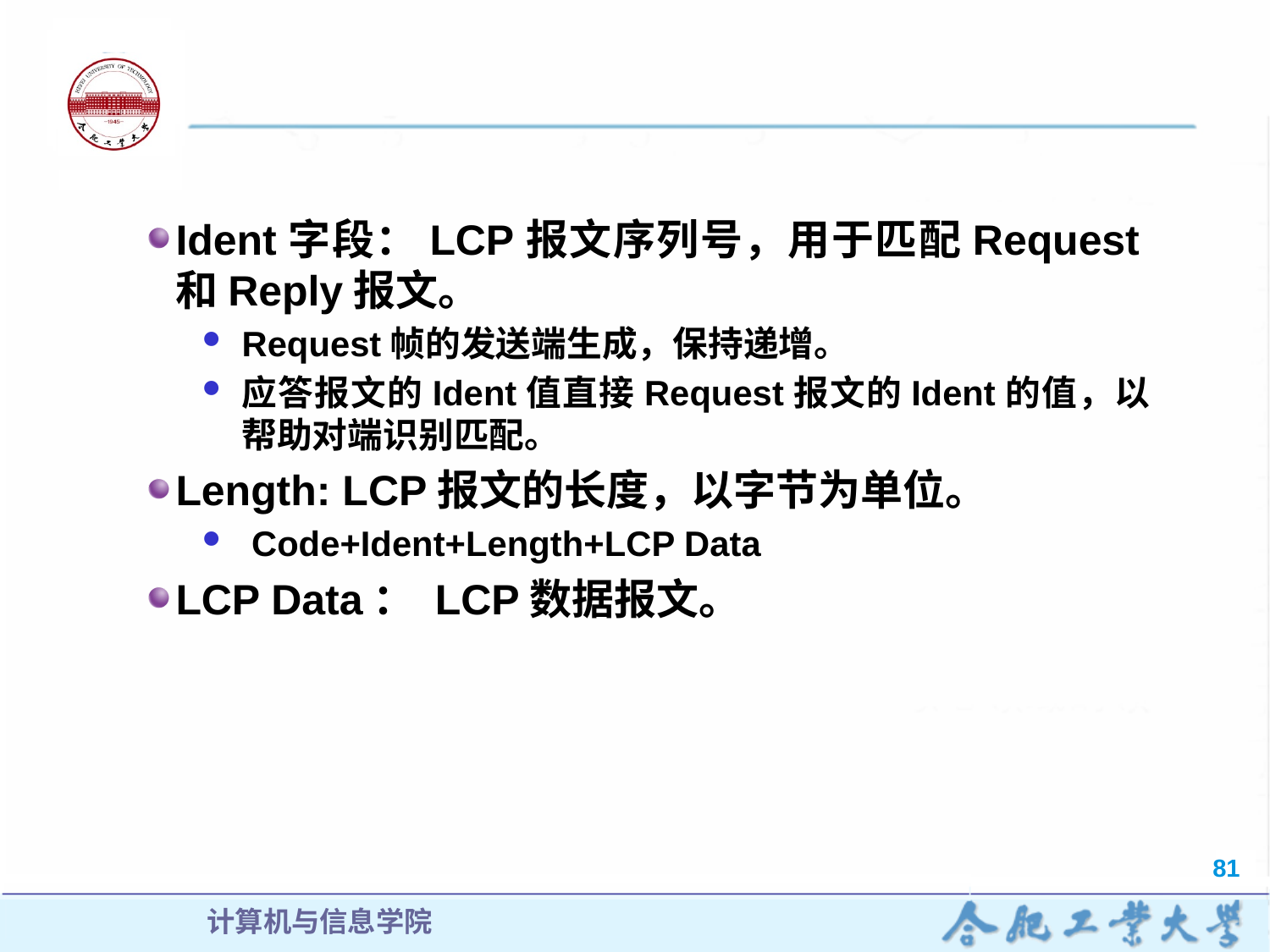

Ident字段：LCP报文序列号，用于匹配Request和Reply报文。
Request帧的发送端生成，保持递增。
应答报文的Ident值直接Request报文的Ident的值，以帮助对端识别匹配。
Length: LCP报文的长度，以字节为单位。
 Code+Ident+Length+LCP Data
LCP Data： LCP数据报文。